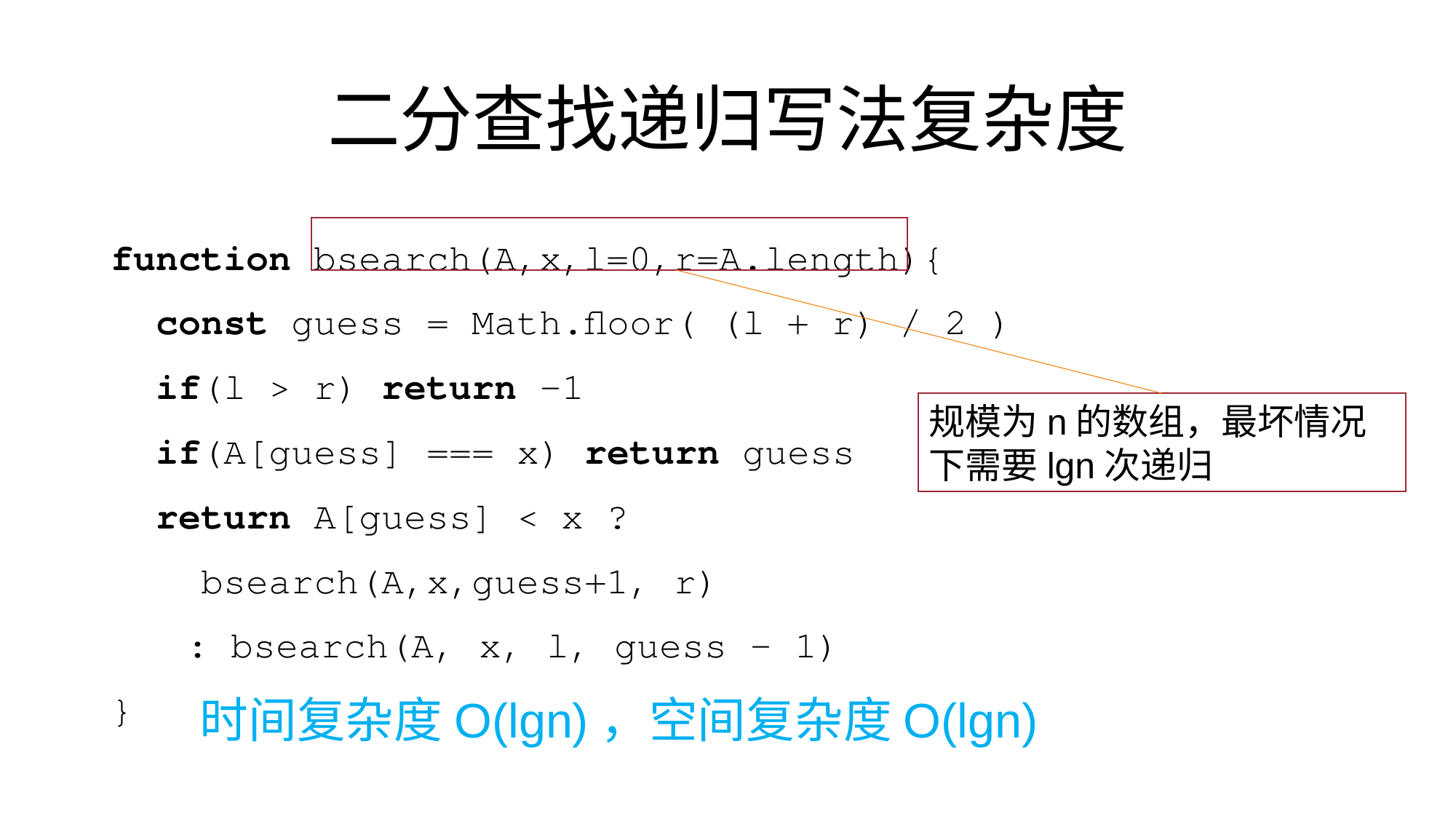

# 二分查找递归写法复杂度
function bsearch(A,x,l=0,r=A.length){
  const guess = Math.floor( (l + r) / 2 )
  if(l > r) return -1
  if(A[guess] === x) return guess
  return A[guess] < x ?
    bsearch(A,x,guess+1, r)
	: bsearch(A, x, l, guess - 1)
}

规模为n的数组，最坏情况下需要lgn次递归
时间复杂度O(lgn)，空间复杂度O(lgn)